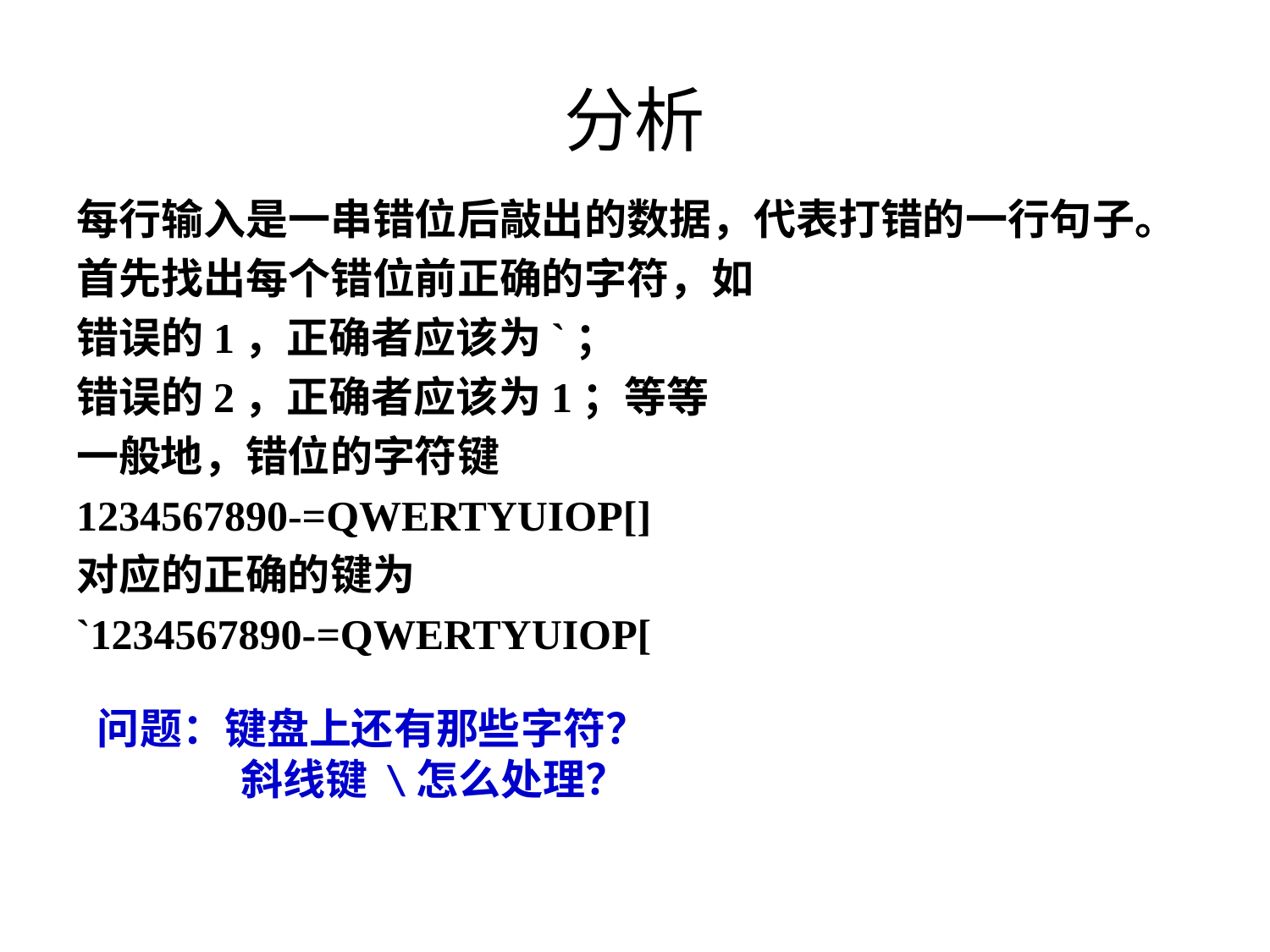

# 分析
每行输入是一串错位后敲出的数据，代表打错的一行句子。
首先找出每个错位前正确的字符，如
错误的1，正确者应该为`；
错误的2，正确者应该为1；等等
一般地，错位的字符键
1234567890-=QWERTYUIOP[]
对应的正确的键为
`1234567890-=QWERTYUIOP[
问题：键盘上还有那些字符？
              斜线键 \怎么处理？